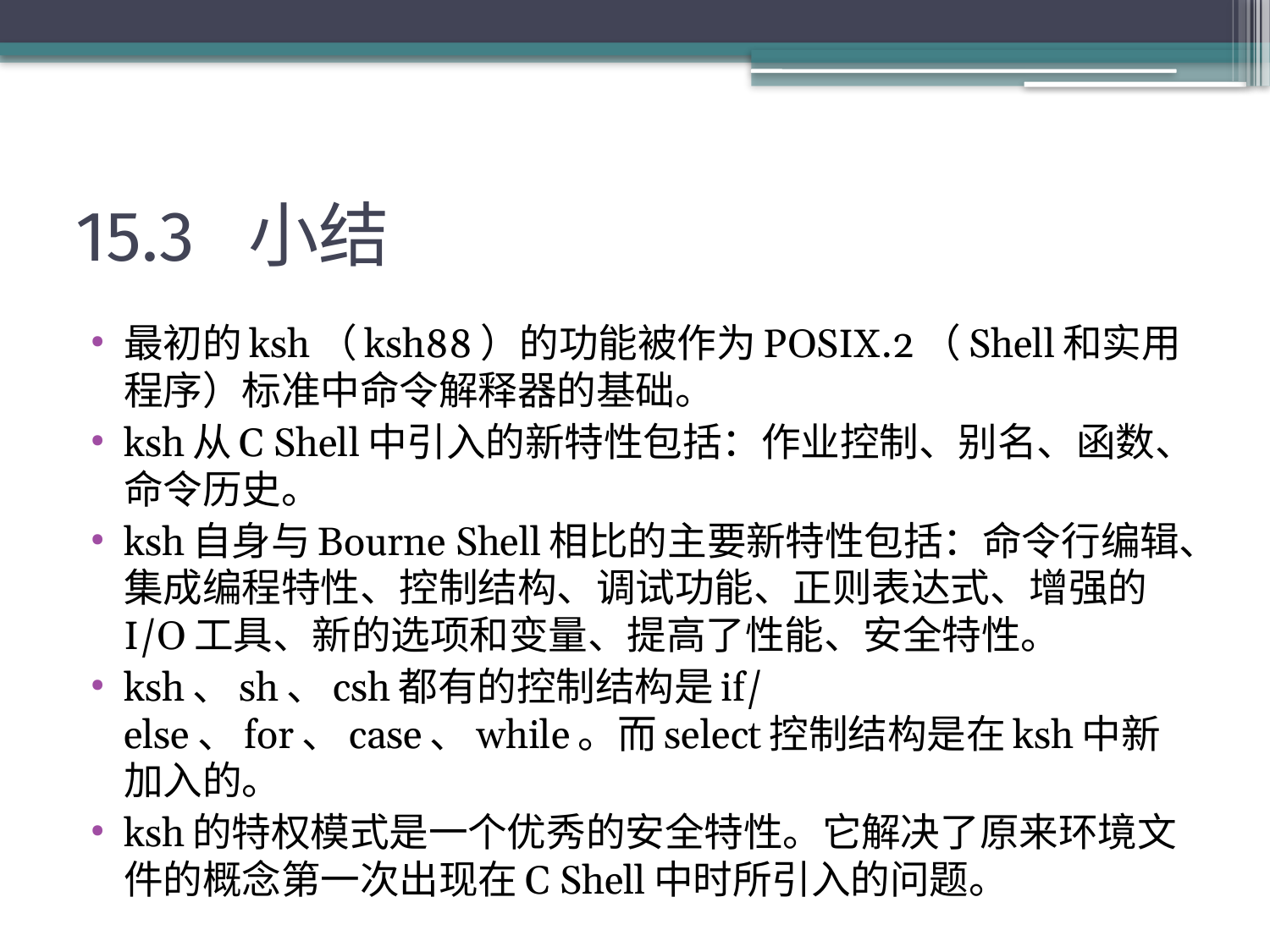

# 15.3  小结
最初的ksh（ksh88）的功能被作为POSIX.2（Shell和实用程序）标准中命令解释器的基础。
ksh从C Shell中引入的新特性包括：作业控制、别名、函数、命令历史。
ksh自身与Bourne Shell相比的主要新特性包括：命令行编辑、集成编程特性、控制结构、调试功能、正则表达式、增强的I/O工具、新的选项和变量、提高了性能、安全特性。
ksh、sh、csh都有的控制结构是if/else、for、case、while。而select控制结构是在ksh中新加入的。
ksh的特权模式是一个优秀的安全特性。它解决了原来环境文件的概念第一次出现在C Shell中时所引入的问题。